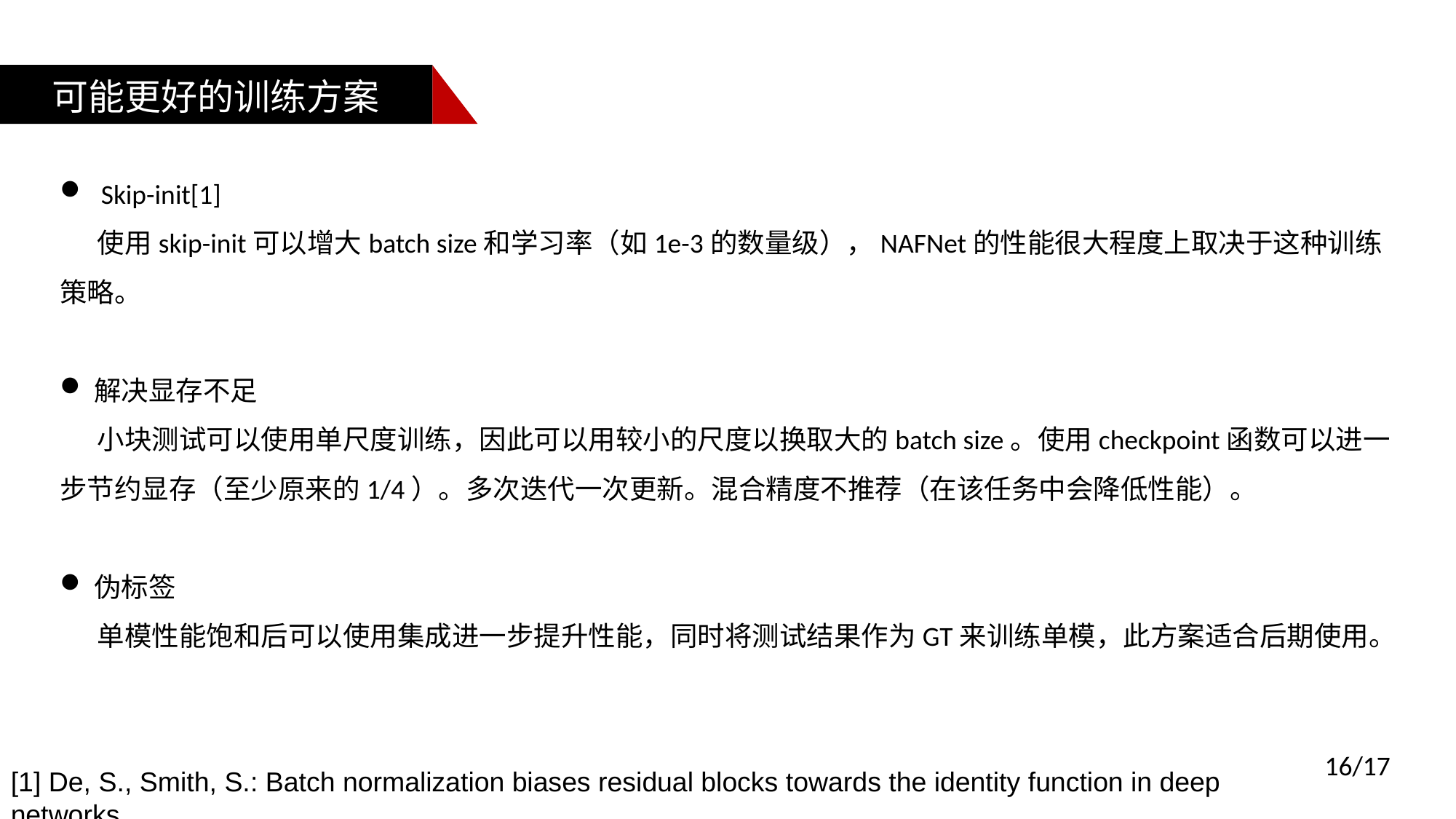

可能更好的训练方案
Skip-init[1]
     使用skip-init可以增大batch size和学习率（如1e-3的数量级），NAFNet的性能很大程度上取决于这种训练策略。

解决显存不足
     小块测试可以使用单尺度训练，因此可以用较小的尺度以换取大的batch size。使用checkpoint函数可以进一步节约显存（至少原来的1/4）。多次迭代一次更新。混合精度不推荐（在该任务中会降低性能）。

伪标签
     单模性能饱和后可以使用集成进一步提升性能，同时将测试结果作为GT来训练单模，此方案适合后期使用。

16/17
[1] De, S., Smith, S.: Batch normalization biases residual blocks towards the identity function in deep networks.